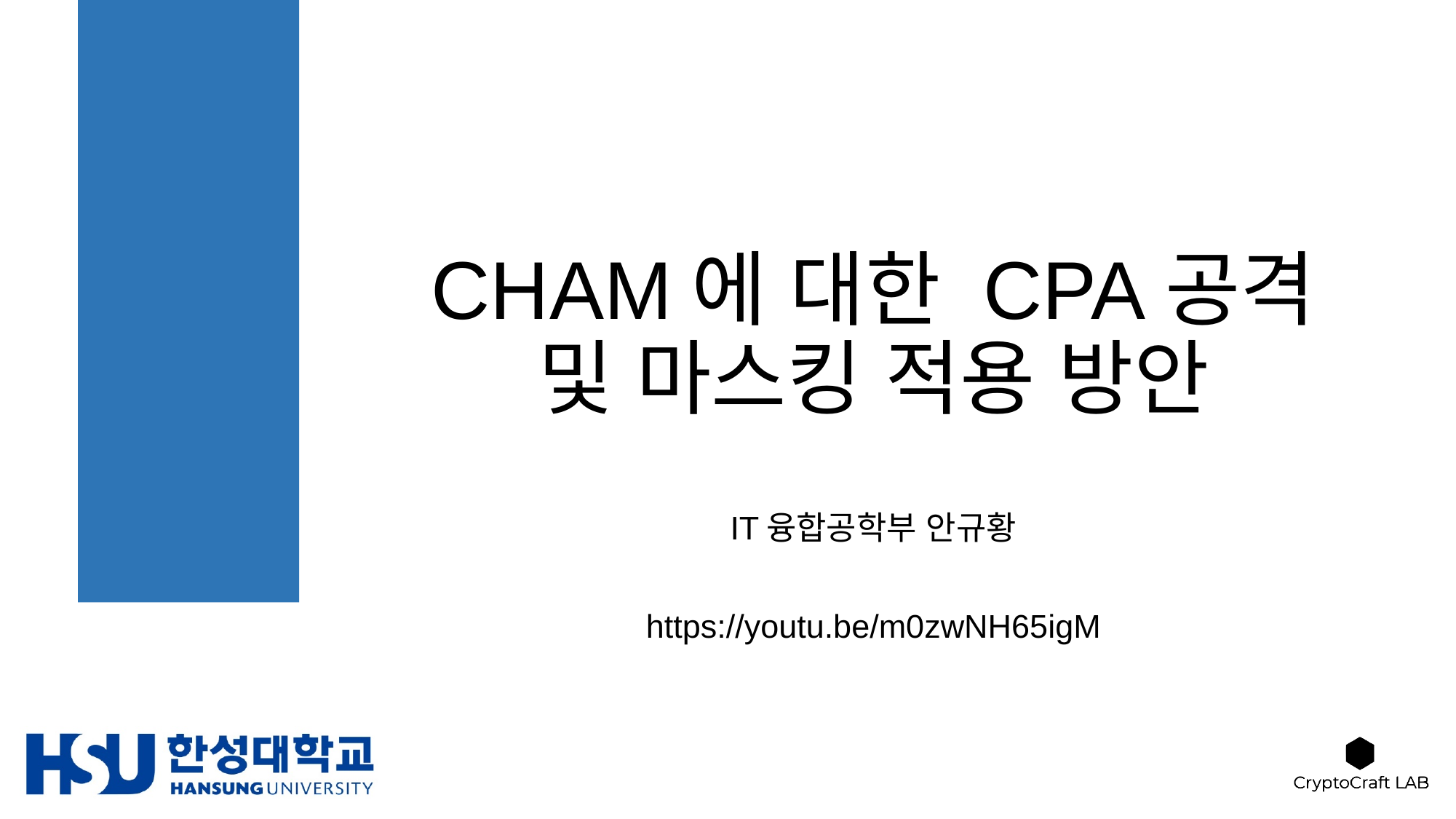

# CHAM에 대한 CPA공격 및 마스킹 적용 방안

IT융합공학부 안규황

https://youtu.be/m0zwNH65igM